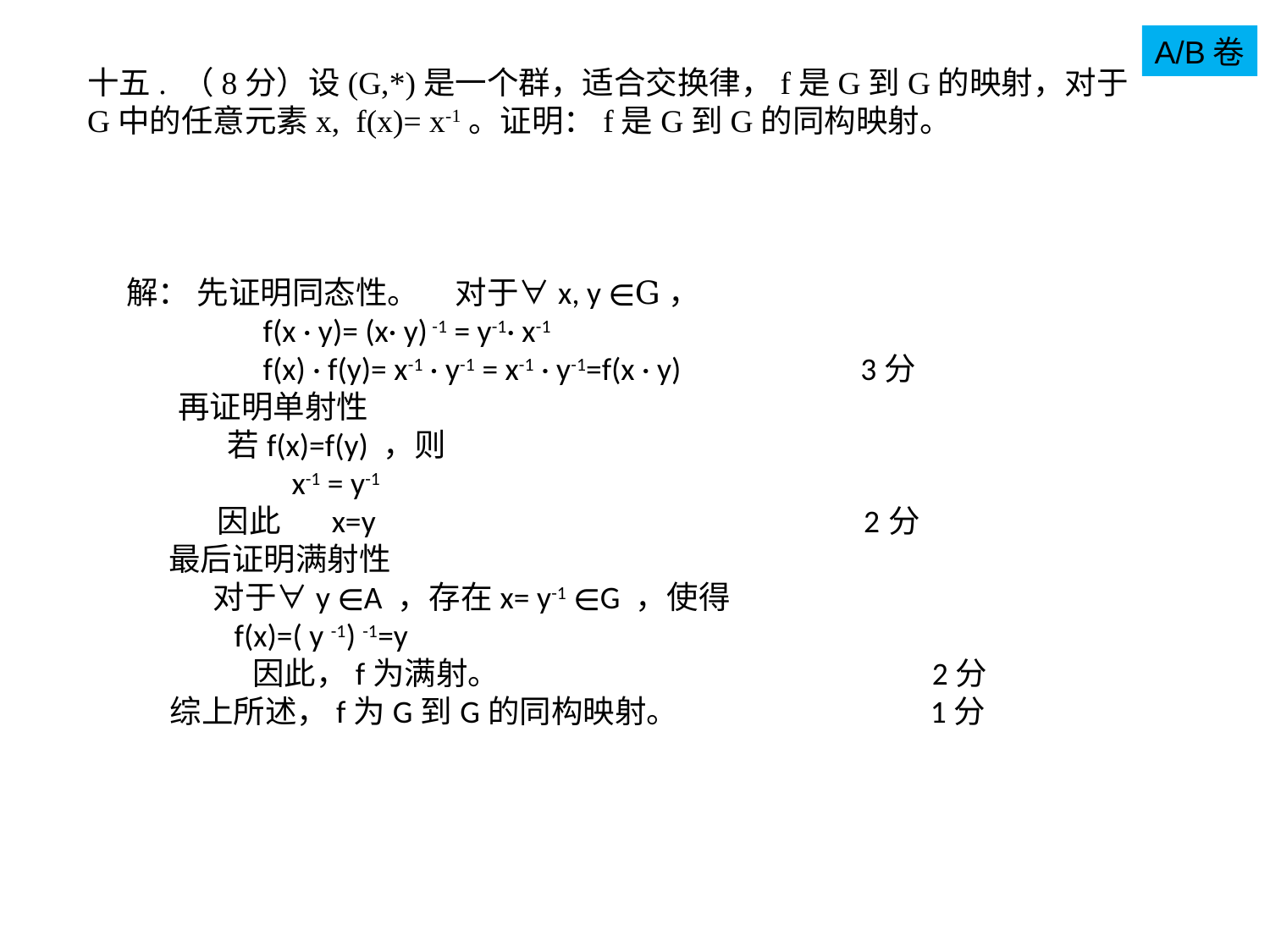

A/B卷
十五. （8分）设(G,*)是一个群，适合交换律，f是G到G的映射，对于G中的任意元素x,  f(x)= x-1。证明：f是G到G的同构映射。
解： 先证明同态性。     对于∀x, y ∊G，
                   f(x · y)= (x· y) -1 = y-1· x-1
                   f(x) · f(y)= x-1 · y-1 = x-1 · y-1=f(x · y)                         3分
 再证明单射性
             若f(x)=f(y) ，则
                       x-1 = y-1
                    因此      x=y                                                                    2分
最后证明满射性
           对于∀y ∊A ，存在x= y-1 ∊G ，使得
               f(x)=( y -1) -1=y
	    因此，f为满射。                                                           2分
     综上所述，f为G到G的同构映射。                                  1分